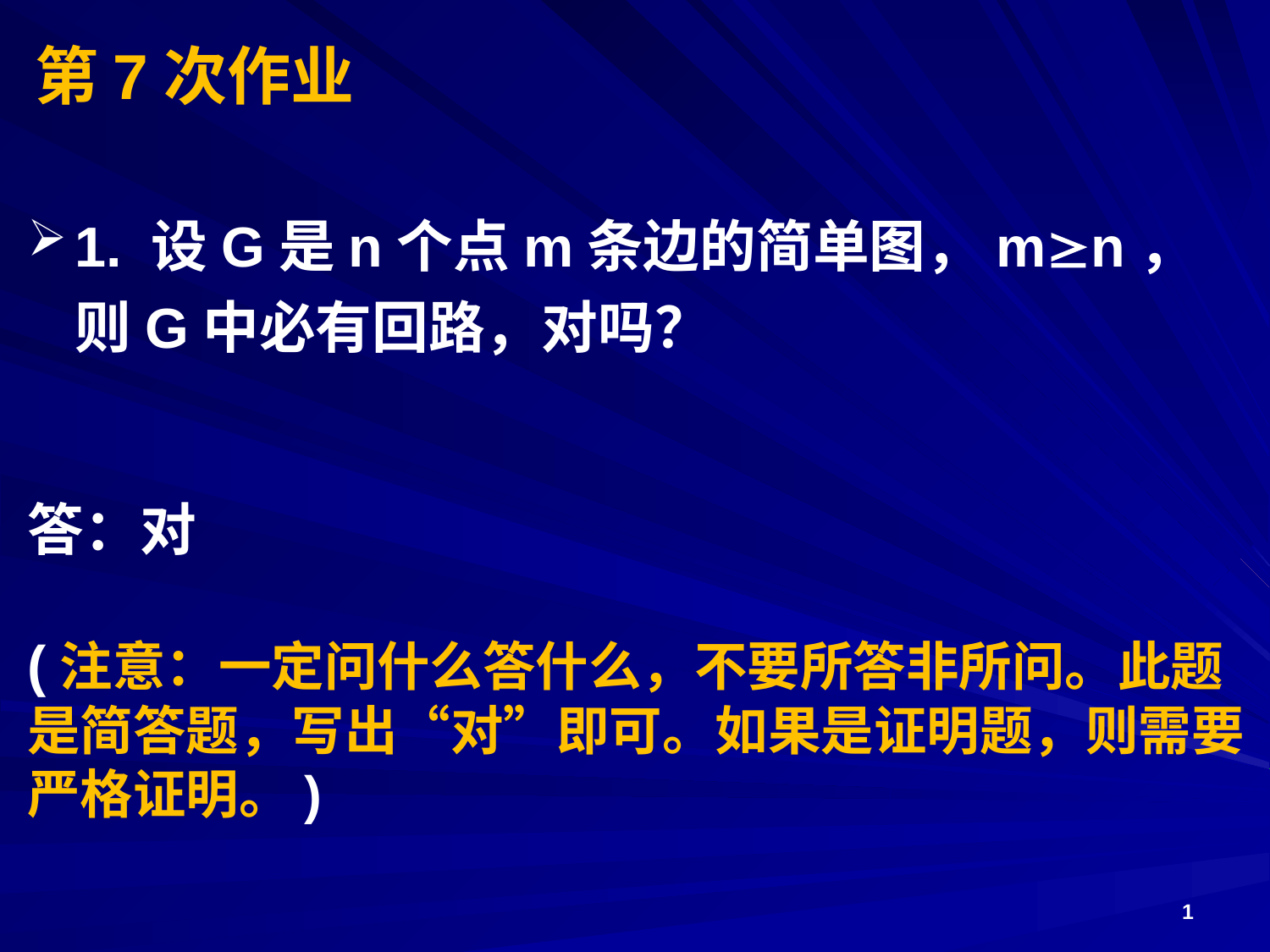

# 第7次作业
1. 设G是n个点m条边的简单图，m≥n，则G中必有回路，对吗？

答：对

(注意：一定问什么答什么，不要所答非所问。此题是简答题，写出“对”即可。如果是证明题，则需要严格证明。)

1